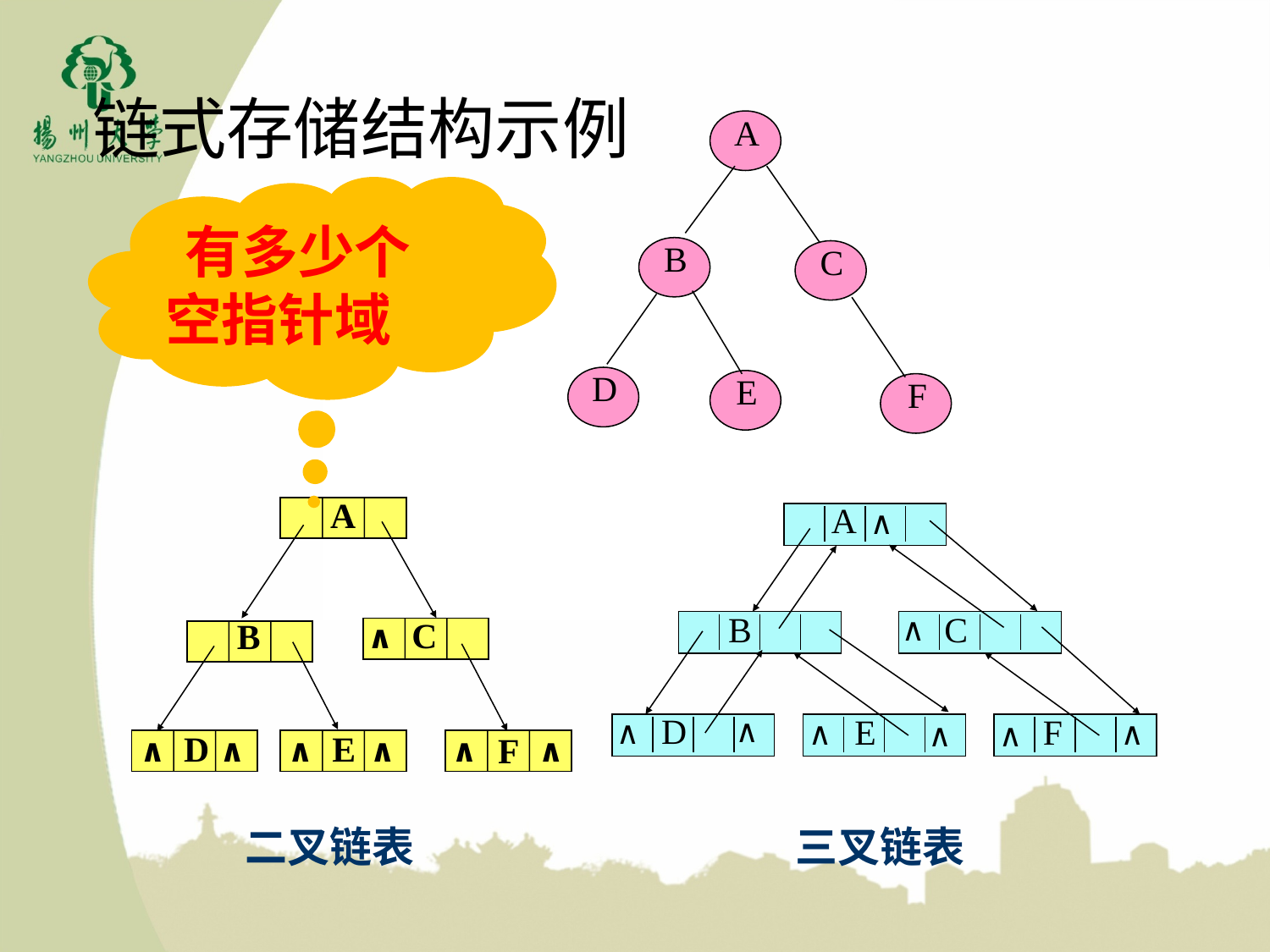

链式存储结构示例
A

B

C

D

E

F

 有多少个空指针域
A

C
B
∧

D
E
F
∧
∧
∧
∧
∧
∧

A
∧

B
C
∧

∧
∧
∧
∧
D
E
F
∧
∧
∧
∧
∧
∧

二叉链表
三叉链表